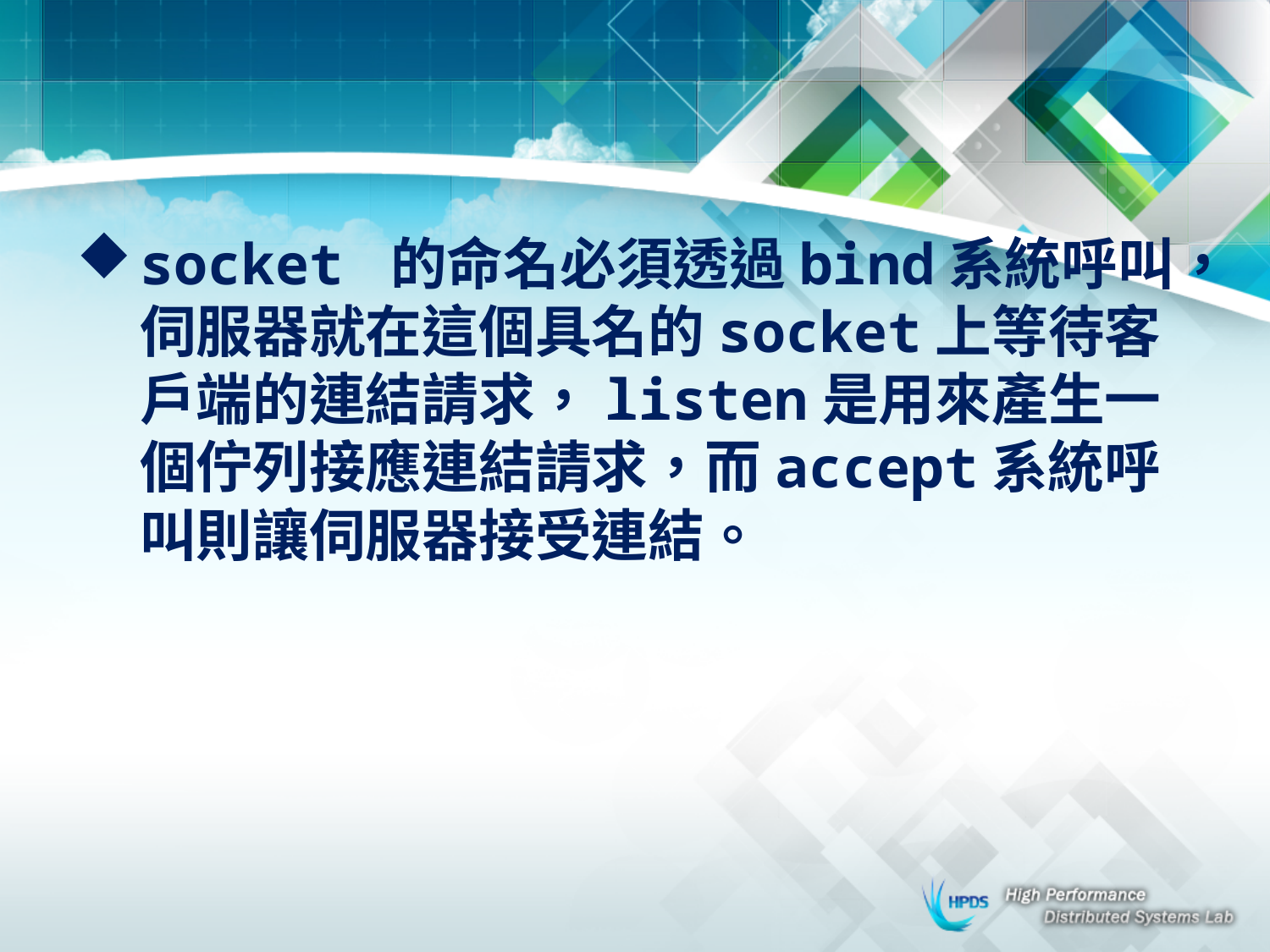

#
socket 的命名必須透過bind系統呼叫，伺服器就在這個具名的socket上等待客戶端的連結請求，listen是用來產生一個佇列接應連結請求，而accept系統呼叫則讓伺服器接受連結。